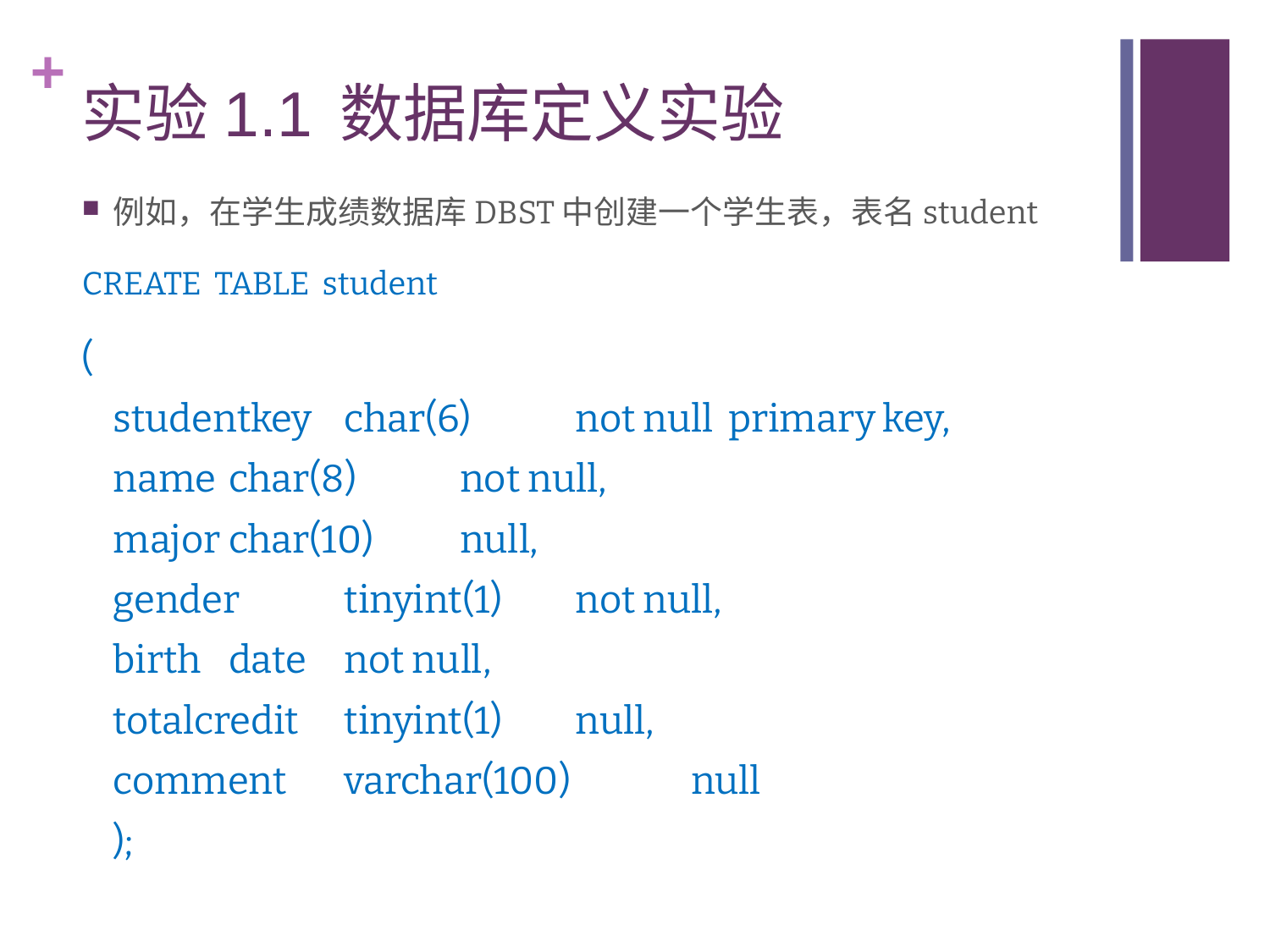

# 实验1.1 数据库定义实验
例如，在学生成绩数据库DBST中创建一个学生表，表名student
CREATE  TABLE  student
(
studentkey 	char(6)   	not null  primary key,
name	char(8)   	not null,
major	char(10)  	null,
gender	tinyint(1)	not null,
birth		date   		not null,
totalcredit  	tinyint(1)  	null,
comment    	varchar(100) 	null
);